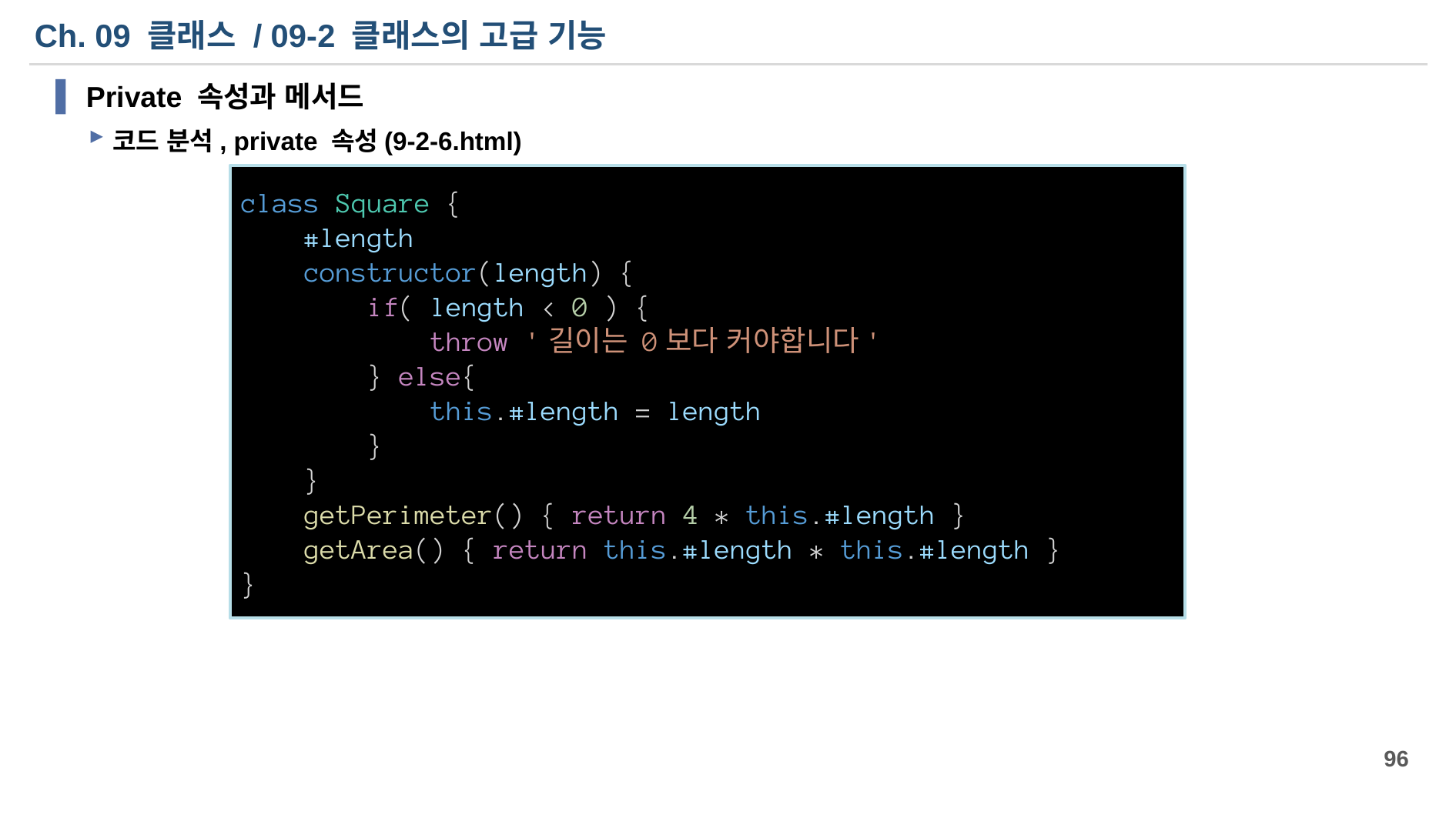

# Ch. 09 클래스 / 09-2 클래스의 고급 기능
Private 속성과 메서드
코드 분석, private 속성(9-2-6.html)

class Square {
    #length
    constructor(length) {
        if( length < 0 ) {
            throw '길이는 0보다 커야합니다'
        } else{
            this.#length = length
        }
    }
    getPerimeter() { return 4 * this.#length }
    getArea() { return this.#length * this.#length }
}
96